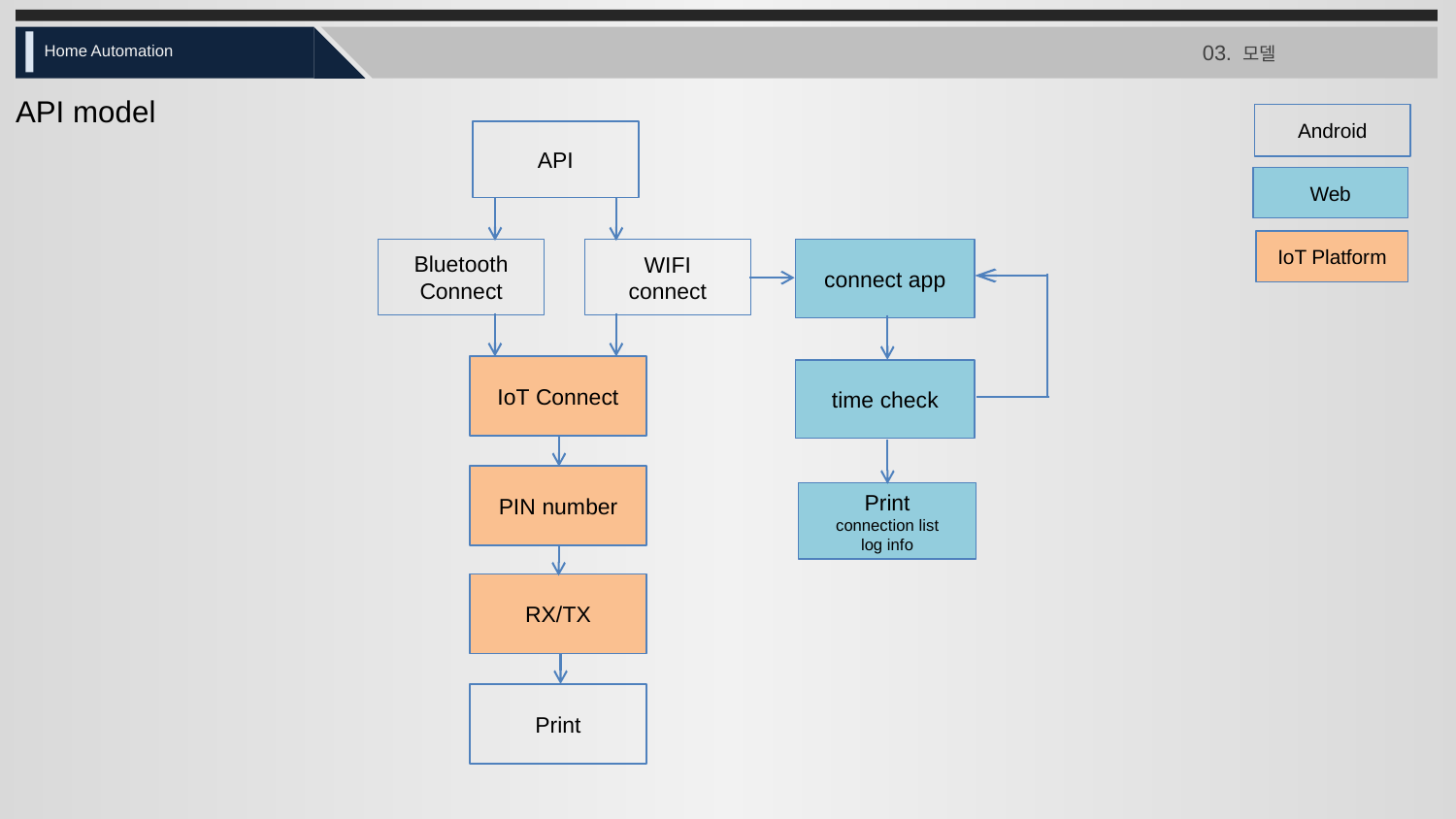

03. 모델
Home Automation
API model
Android
API
Web
IoT Platform
Bluetooth Connect
WIFI
connect
connect app
IoT Connect
time check
PIN number
Print
connection list
log info
RX/TX
Print